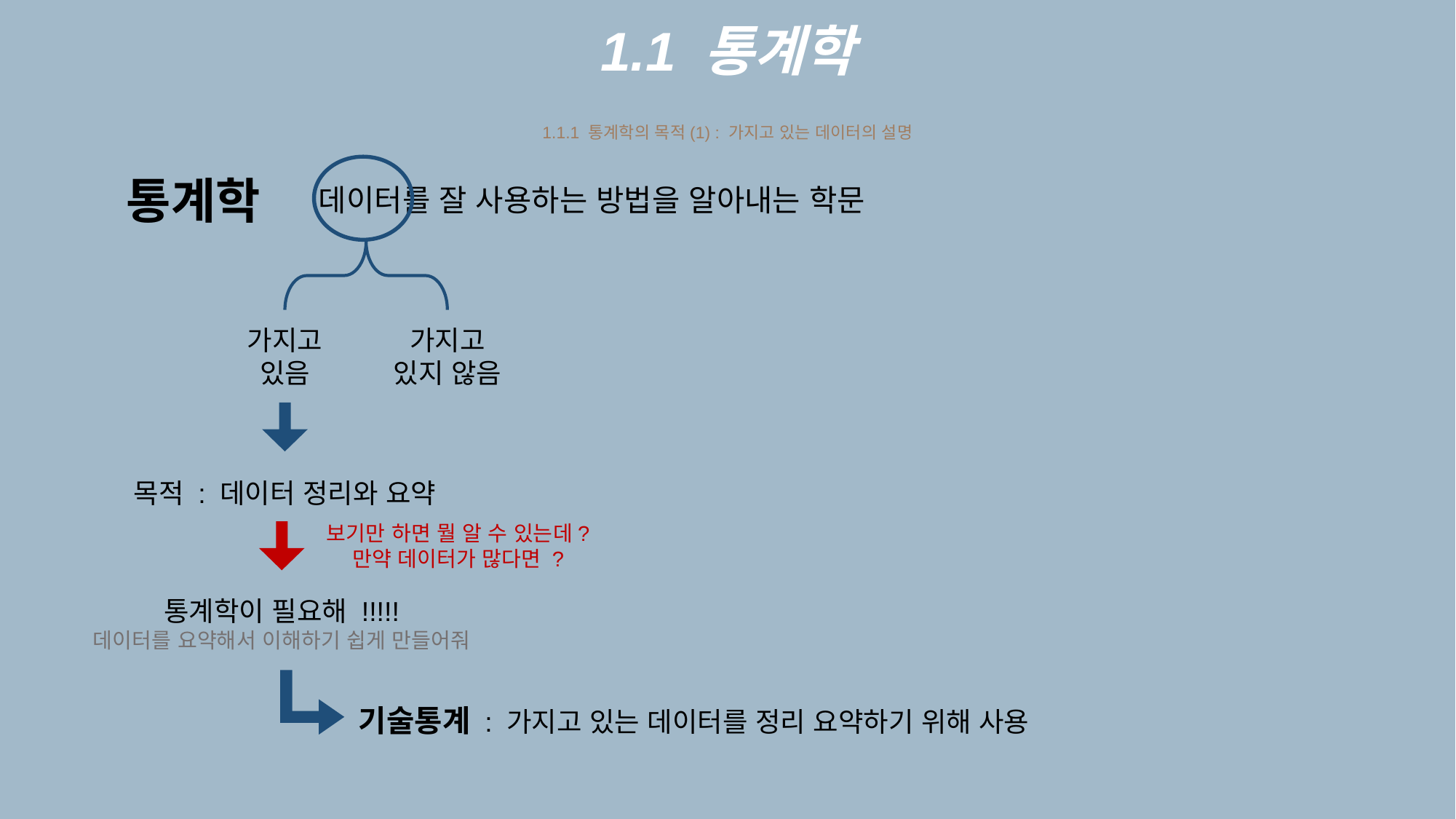

1.1 통계학
1.1.1 통계학의 목적(1) : 가지고 있는 데이터의 설명

통계학
데이터를 잘 사용하는 방법을 알아내는 학문

가지고
있음
가지고
있지 않음

목적 : 데이터 정리와 요약
보기만 하면 뭘 알 수 있는데?
만약 데이터가 많다면 ?

통계학이 필요해 !!!!!
데이터를 요약해서 이해하기 쉽게 만들어줘

기술통계 : 가지고 있는 데이터를 정리 요약하기 위해 사용